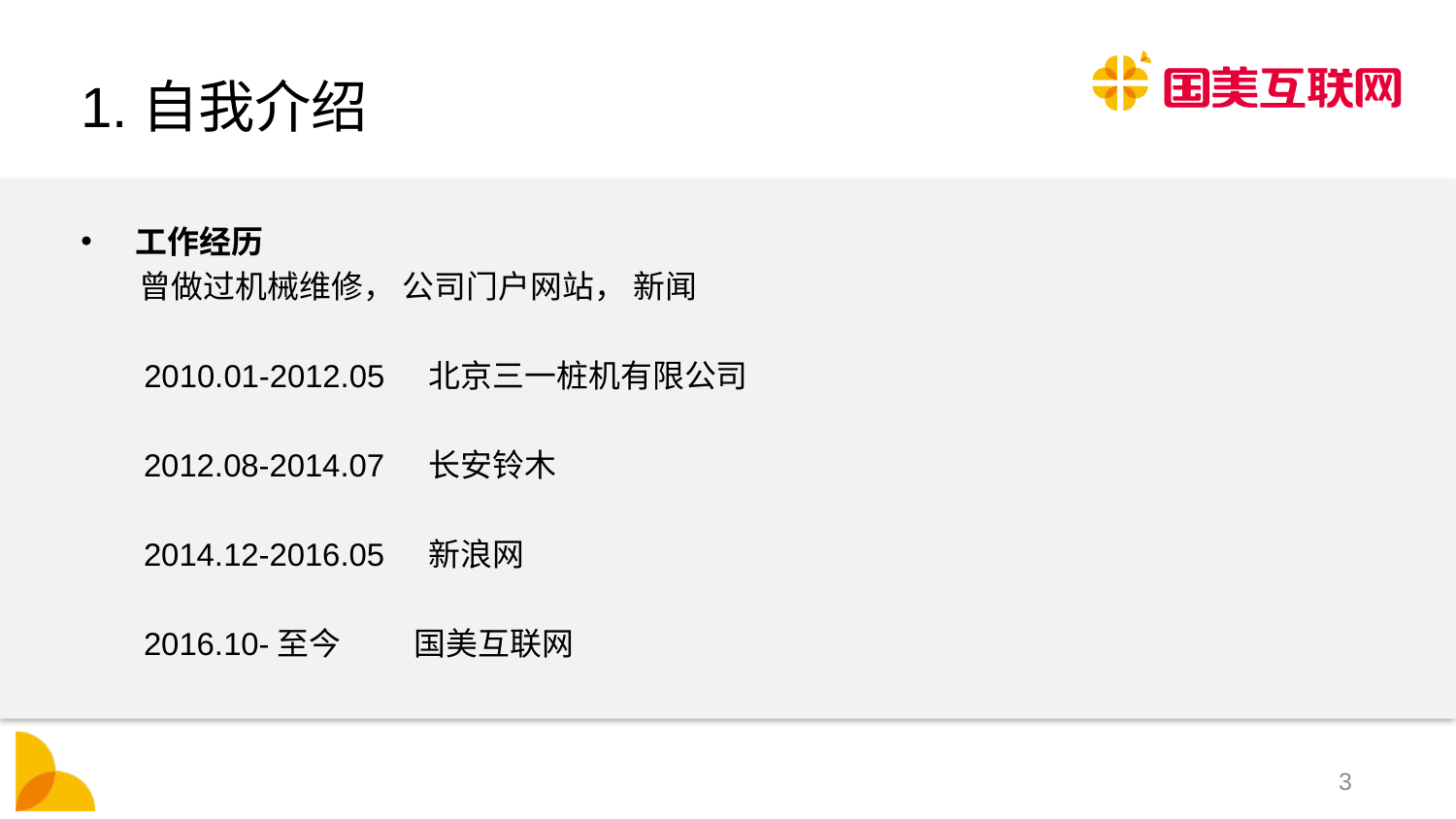

# 1.自我介绍
工作经历
       曾做过机械维修， 公司门户网站， 新闻

	 2010.01-2012.05    北京三一桩机有限公司

       2012.08-2014.07    长安铃木

       2014.12-2016.05    新浪网

       2016.10-至今          国美互联网

3